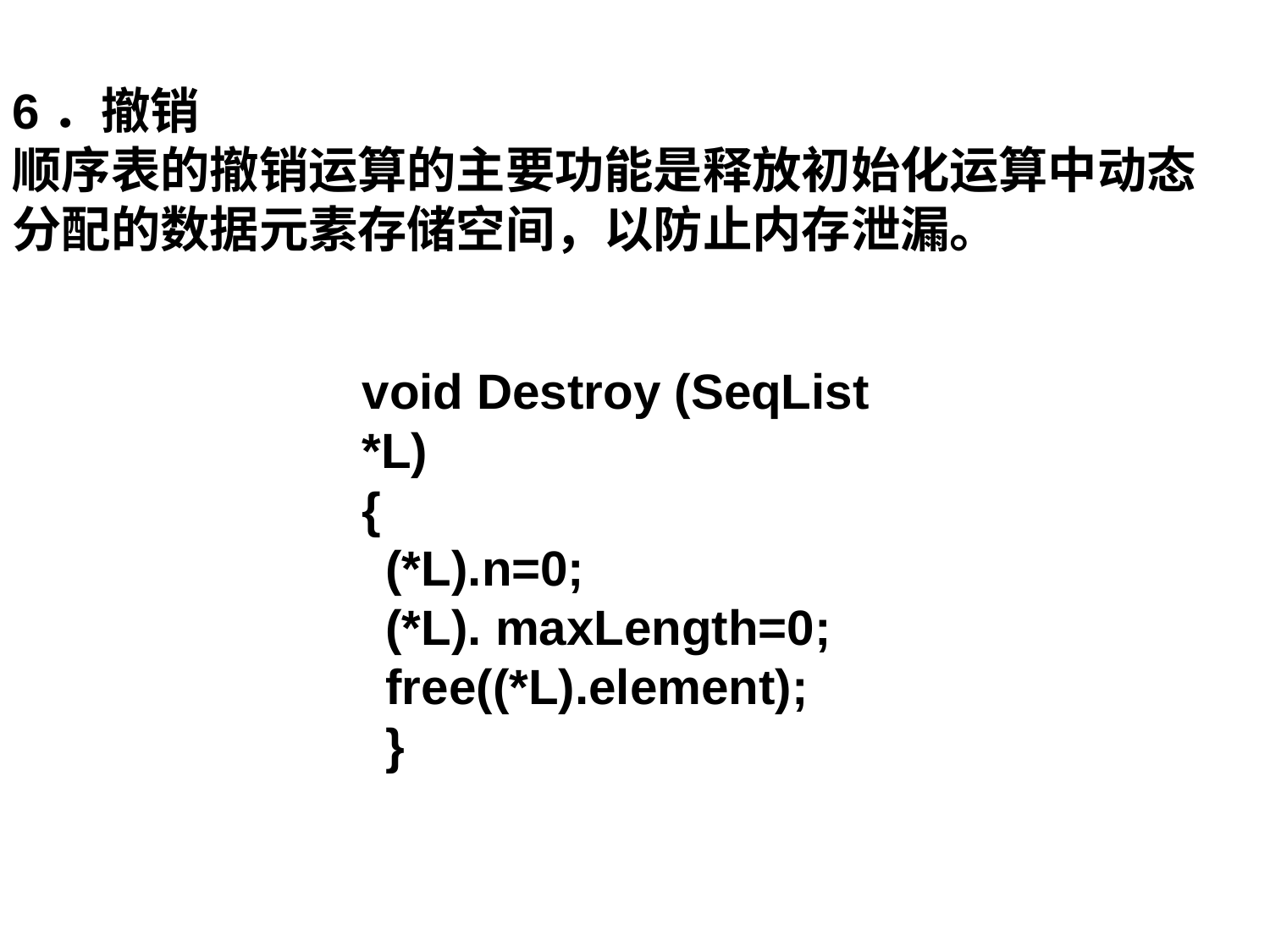

6．撤销
顺序表的撤销运算的主要功能是释放初始化运算中动态分配的数据元素存储空间，以防止内存泄漏。
void Destroy (SeqList *L)
{
(*L).n=0;
(*L). maxLength=0;
free((*L).element);
}